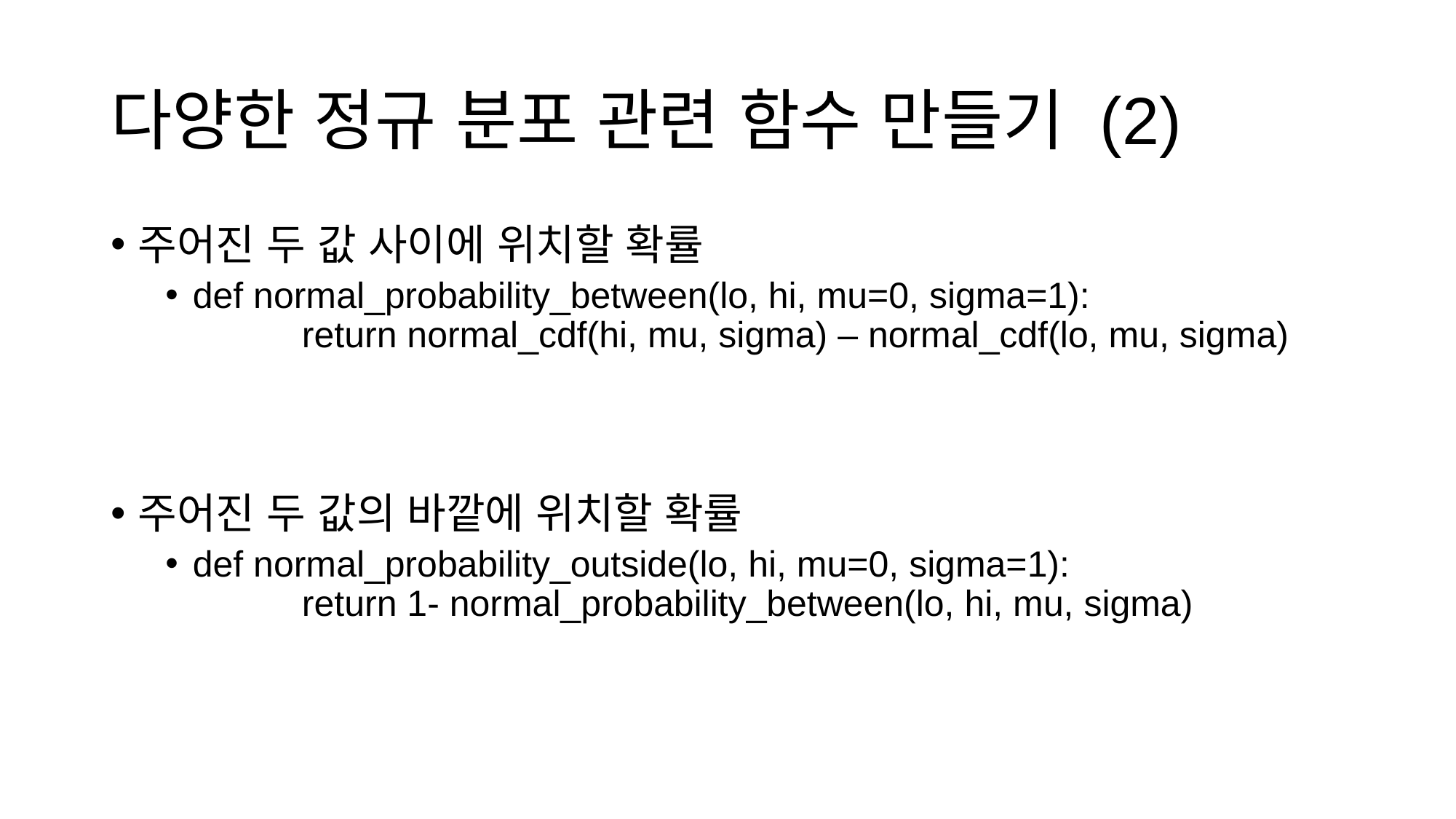

# 다양한 정규 분포 관련 함수 만들기 (2)
주어진 두 값 사이에 위치할 확률
def normal_probability_between(lo, hi, mu=0, sigma=1):
	return normal_cdf(hi, mu, sigma) – normal_cdf(lo, mu, sigma)

주어진 두 값의 바깥에 위치할 확률
def normal_probability_outside(lo, hi, mu=0, sigma=1):
	return 1- normal_probability_between(lo, hi, mu, sigma)